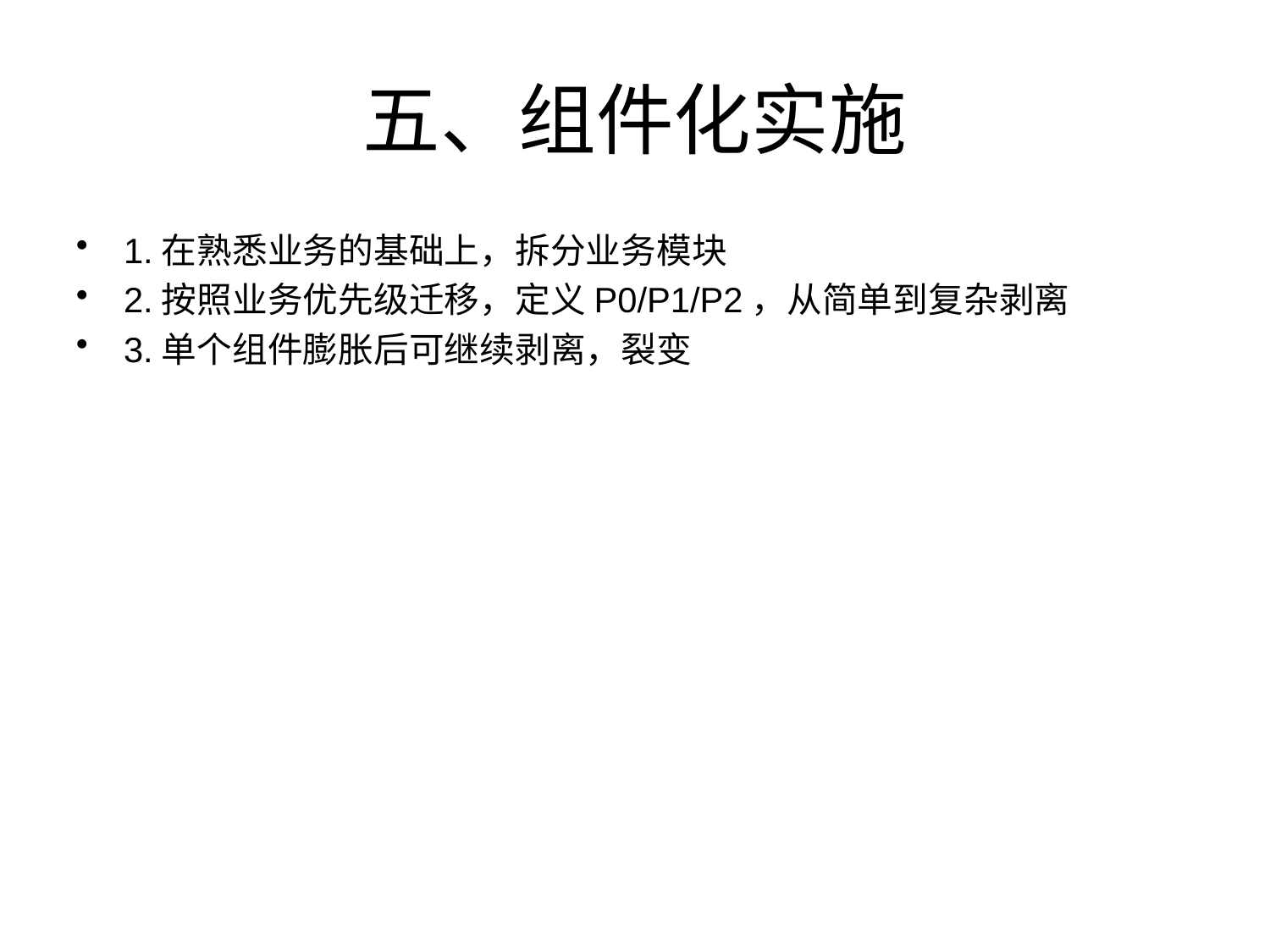

# 五、组件化实施
1.在熟悉业务的基础上，拆分业务模块
2.按照业务优先级迁移，定义P0/P1/P2，从简单到复杂剥离
3.单个组件膨胀后可继续剥离，裂变